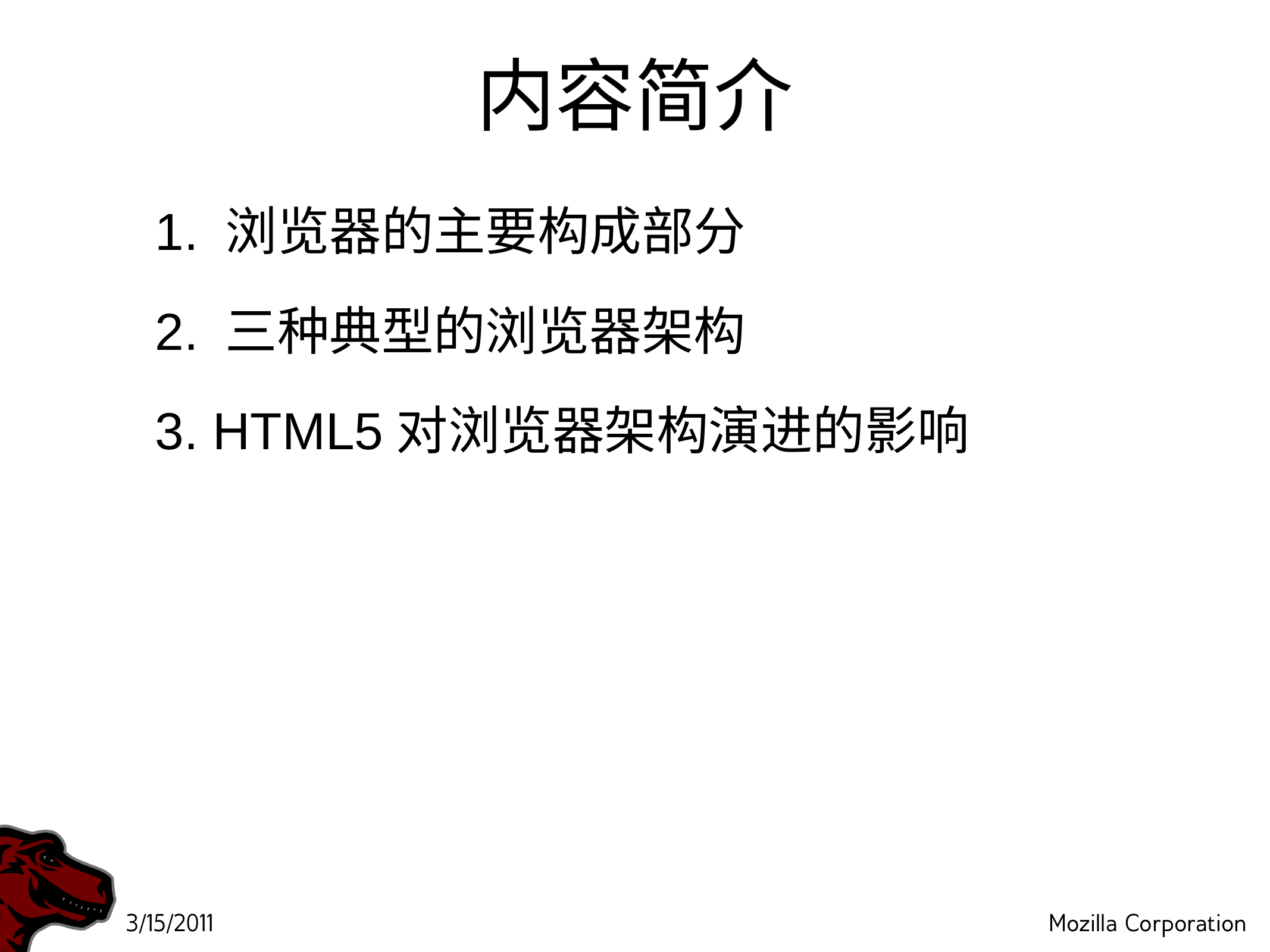

# 内容简介
1. 浏览器的主要构成部分
2. 三种典型的浏览器架构
3. HTML5对浏览器架构演进的影响